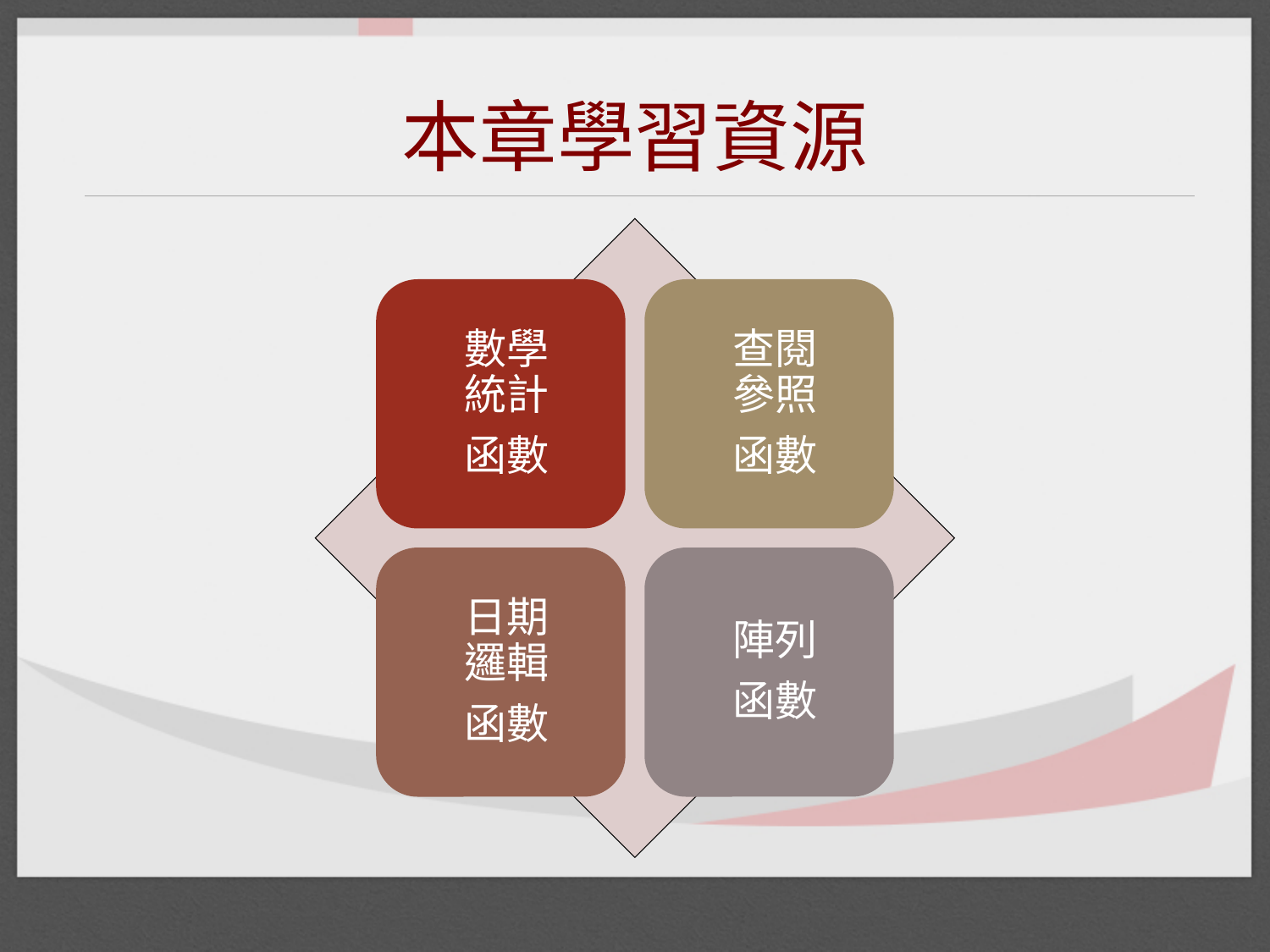

# 本章學習資源
數學
統計
函數
查閱
參照
函數
日期
邏輯
函數
陣列
函數